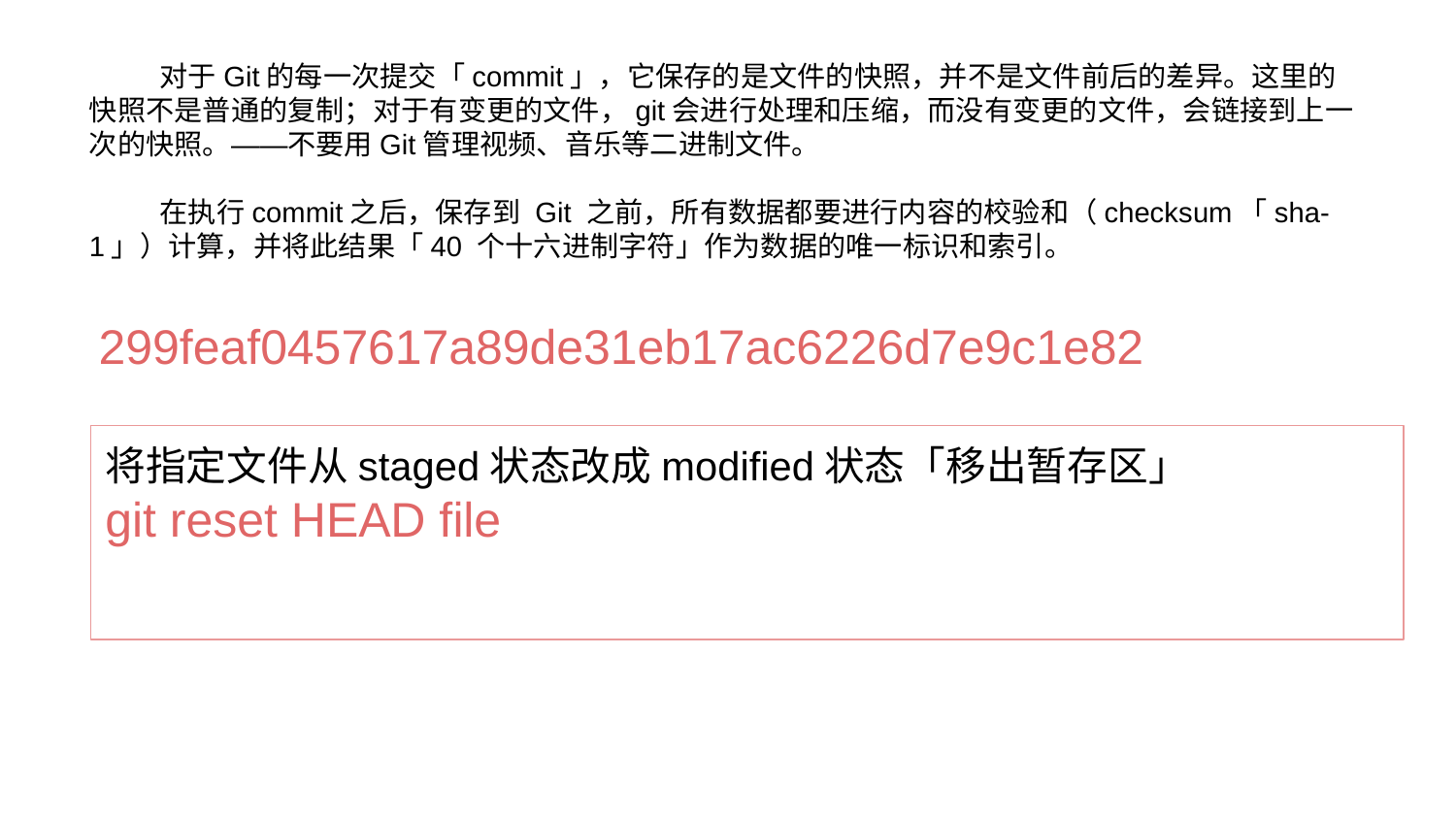

对于Git的每一次提交「commit」，它保存的是文件的快照，并不是文件前后的差异。这里的快照不是普通的复制；对于有变更的文件，git会进行处理和压缩，而没有变更的文件，会链接到上一次的快照。——不要用Git管理视频、音乐等二进制文件。

        在执行commit之后，保存到 Git 之前，所有数据都要进行内容的校验和（checksum「sha-1」）计算，并将此结果「40 个十六进制字符」作为数据的唯一标识和索引。

299feaf0457617a89de31eb17ac6226d7e9c1e82
将指定文件从staged状态改成modified状态「移出暂存区」
git reset HEAD file